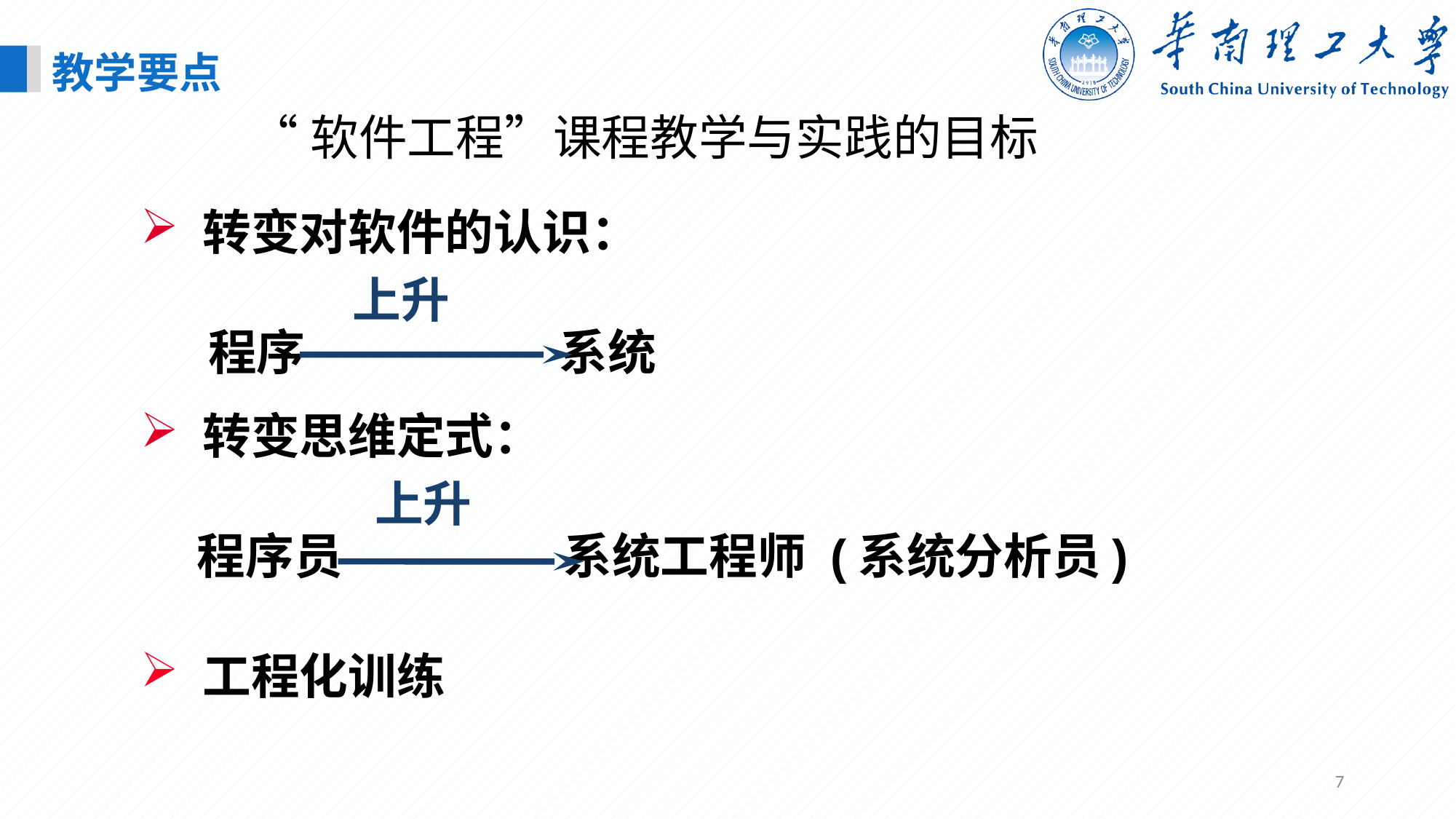

教学要点
# “软件工程”课程教学与实践的目标
 转变对软件的认识：
                  上升
     程序                       系统
 转变思维定式：
                    上升
    程序员                    系统工程师 (系统分析员)

 工程化训练

7